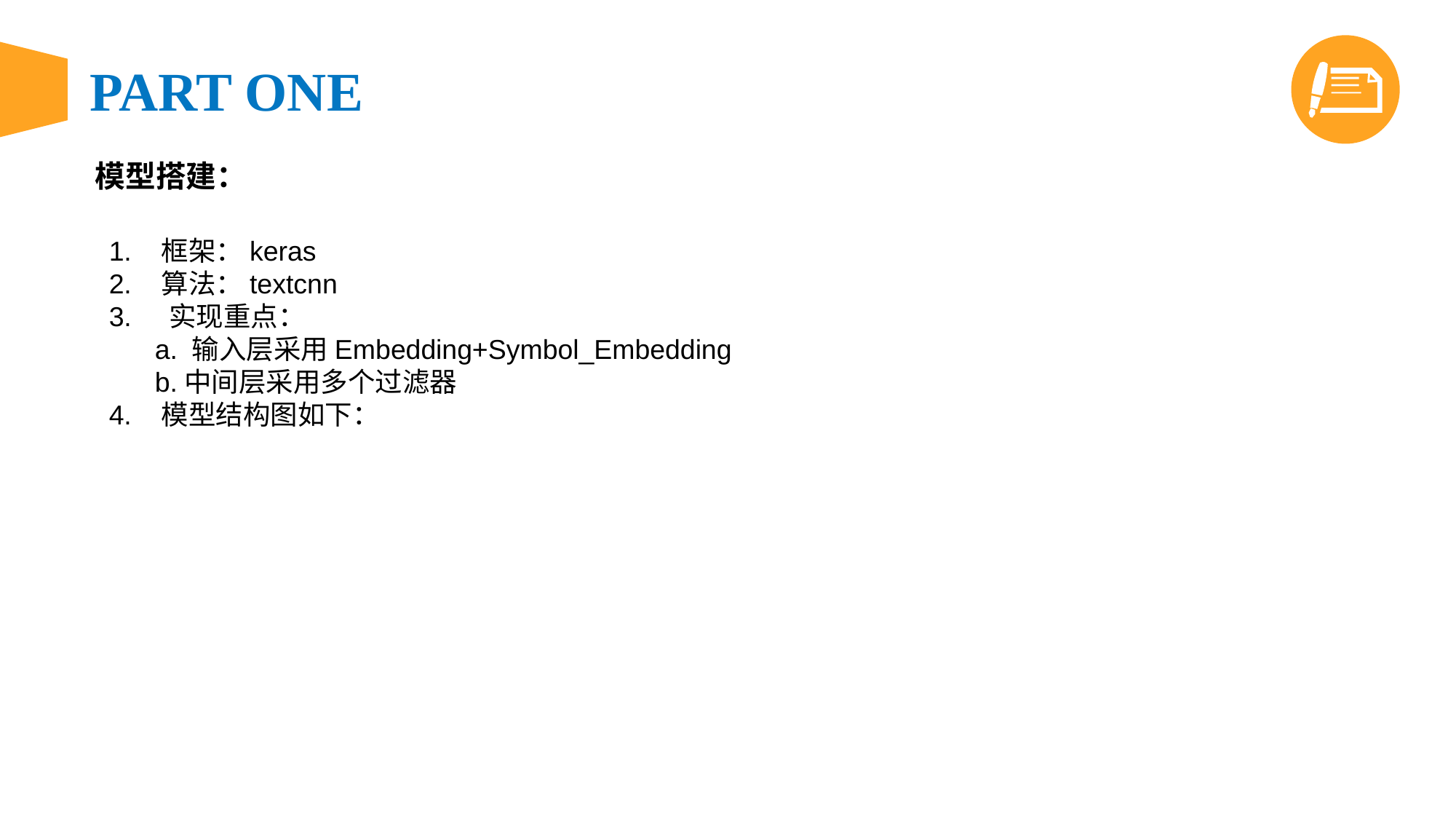

模型搭建：
1.   框架：keras
2.   算法：textcnn
3.    实现重点：
      a. 输入层采用Embedding+Symbol_Embedding
      b.中间层采用多个过滤器
4.   模型结构图如下：